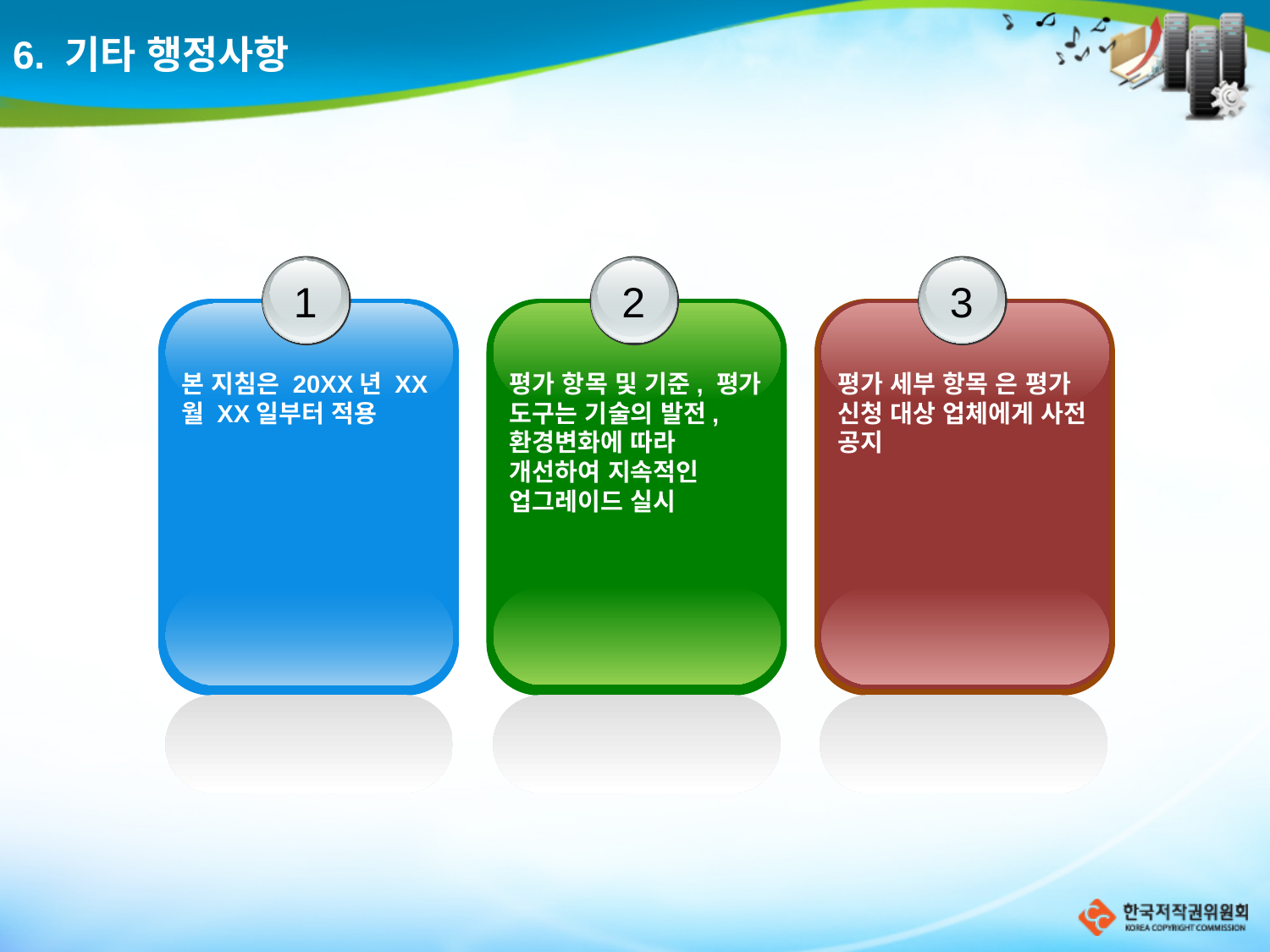

6. 기타 행정사항

1

본 지침은 20XX년 XX월 XX일부터 적용

2

평가 항목 및 기준, 평가 도구는 기술의 발전, 환경변화에 따라 개선하여 지속적인 업그레이드 실시

3

평가 세부 항목 은 평가  신청 대상 업체에게 사전 공지